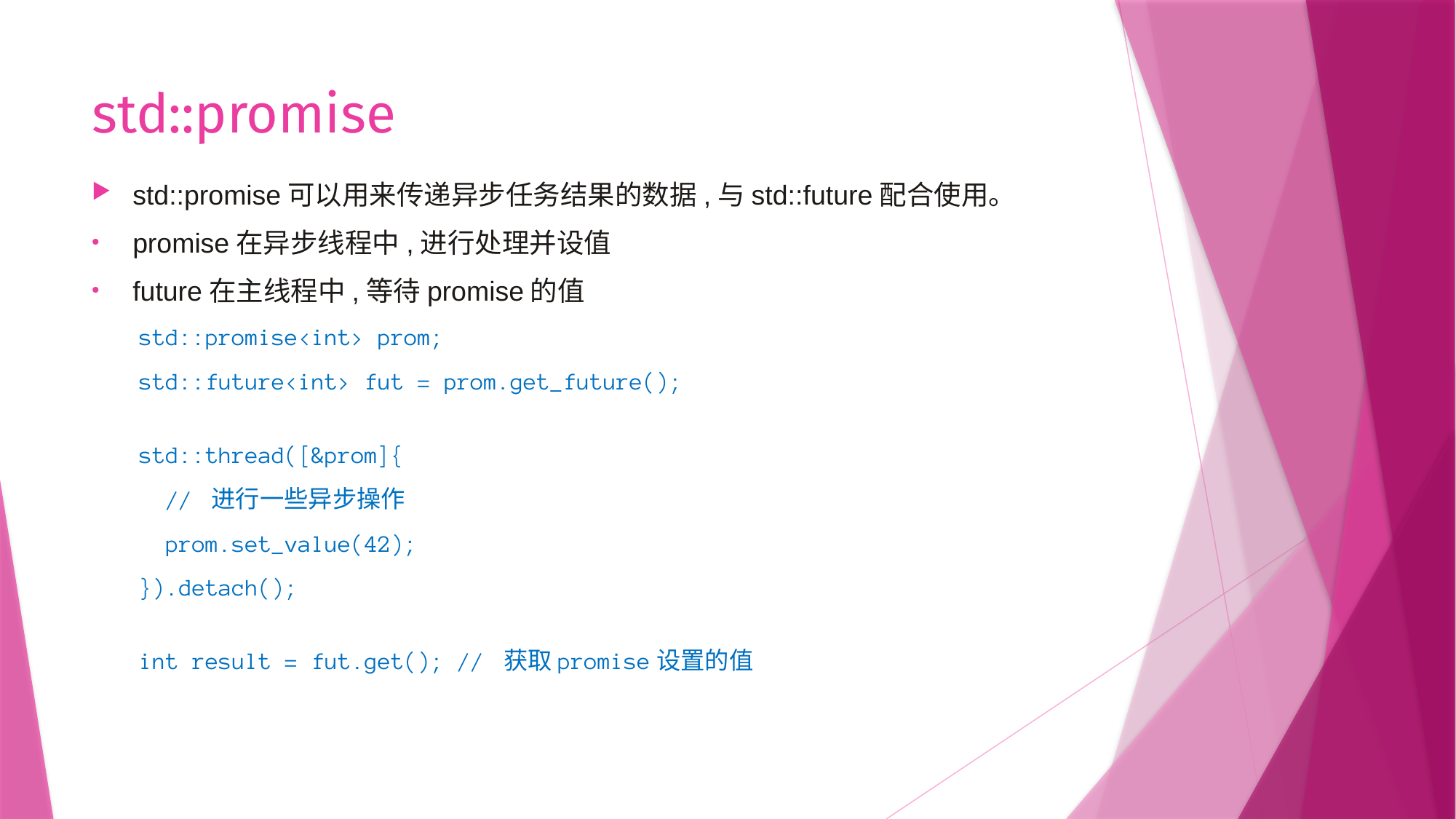

# std::promise
std::promise可以用来传递异步任务结果的数据,与std::future配合使用。
promise在异步线程中,进行处理并设值
future在主线程中,等待promise的值
std::promise<int> prom;
std::future<int> fut = prom.get_future();
std::thread([&prom]{
  // 进行一些异步操作
  prom.set_value(42);
}).detach();
int result = fut.get(); // 获取promise设置的值